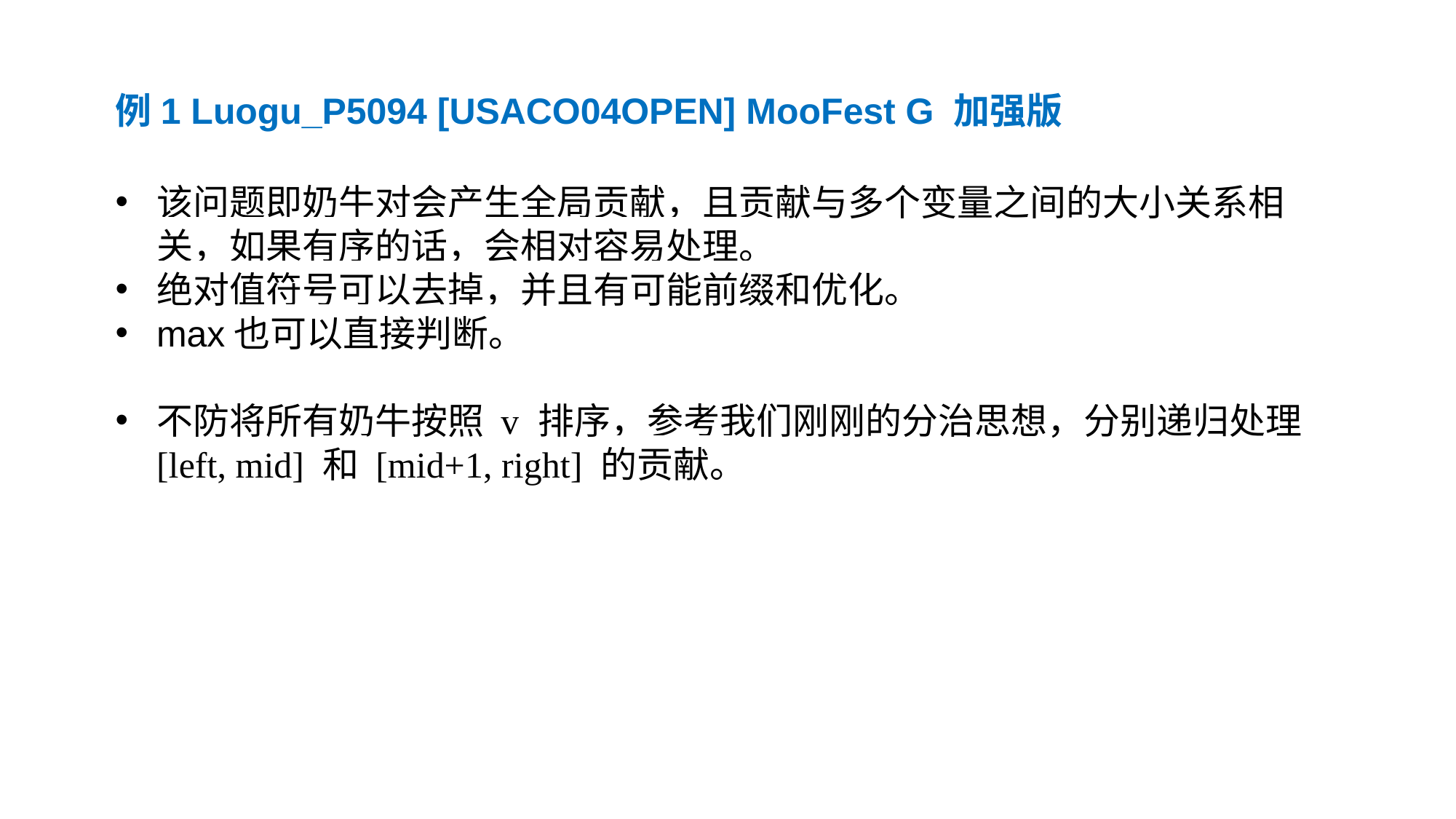

例1 Luogu_P5094 [USACO04OPEN] MooFest G 加强版
该问题即奶牛对会产生全局贡献，且贡献与多个变量之间的大小关系相关，如果有序的话，会相对容易处理。
绝对值符号可以去掉，并且有可能前缀和优化。
max也可以直接判断。

不防将所有奶牛按照 v 排序，参考我们刚刚的分治思想，分别递归处理 [left, mid] 和 [mid+1, right] 的贡献。